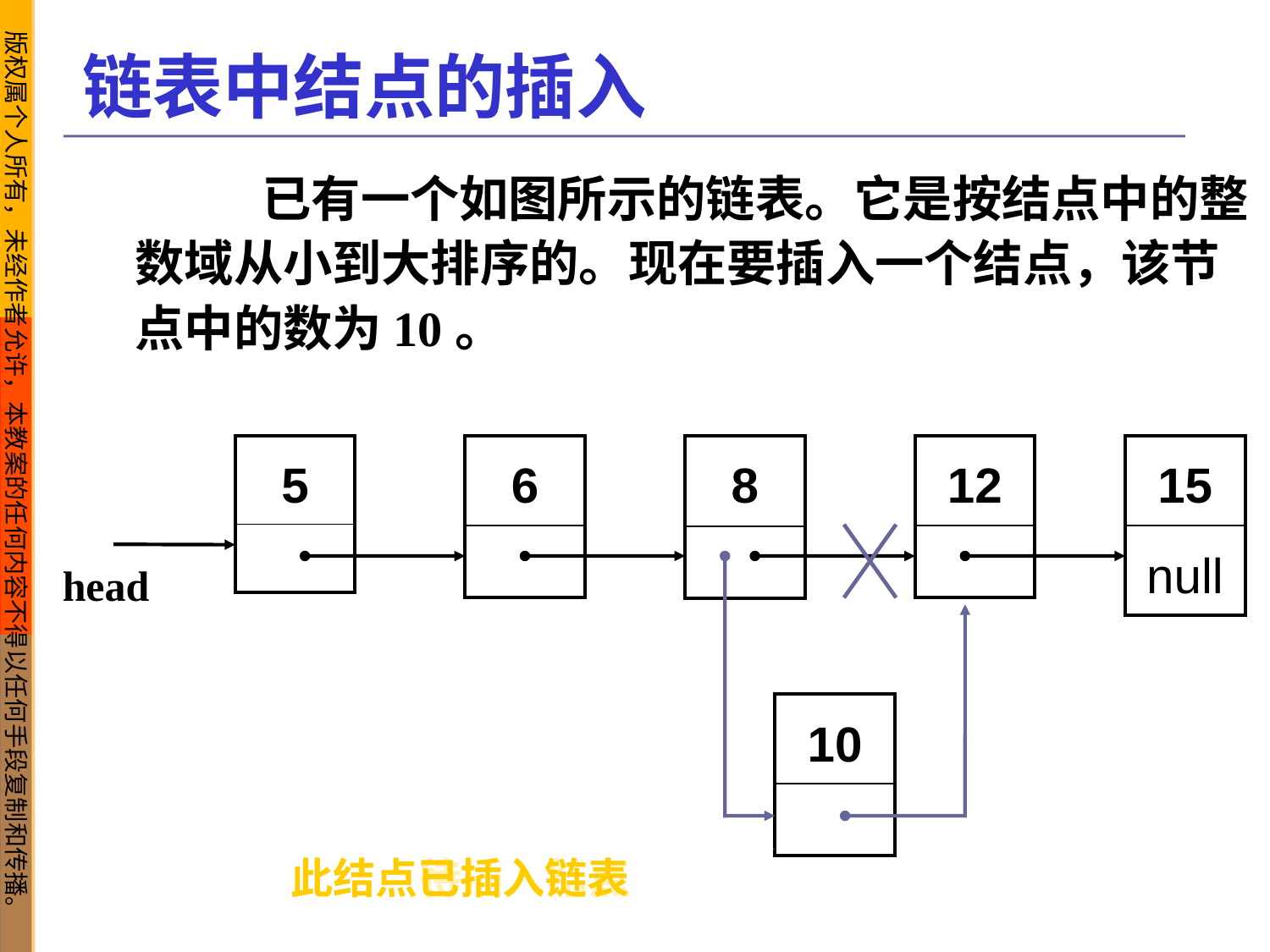

链表中结点的插入
		已有一个如图所示的链表。它是按结点中的整数域从小到大排序的。现在要插入一个结点，该节点中的数为10。
| 5 |
| --- |
|  |
| 6 |
| --- |
|  |
| 8 |
| --- |
|  |
| 12 |
| --- |
|  |
| 15 |
| --- |
| null |

head

| 10 |
| --- |
|  |
此结点已插入链表
待插入结点